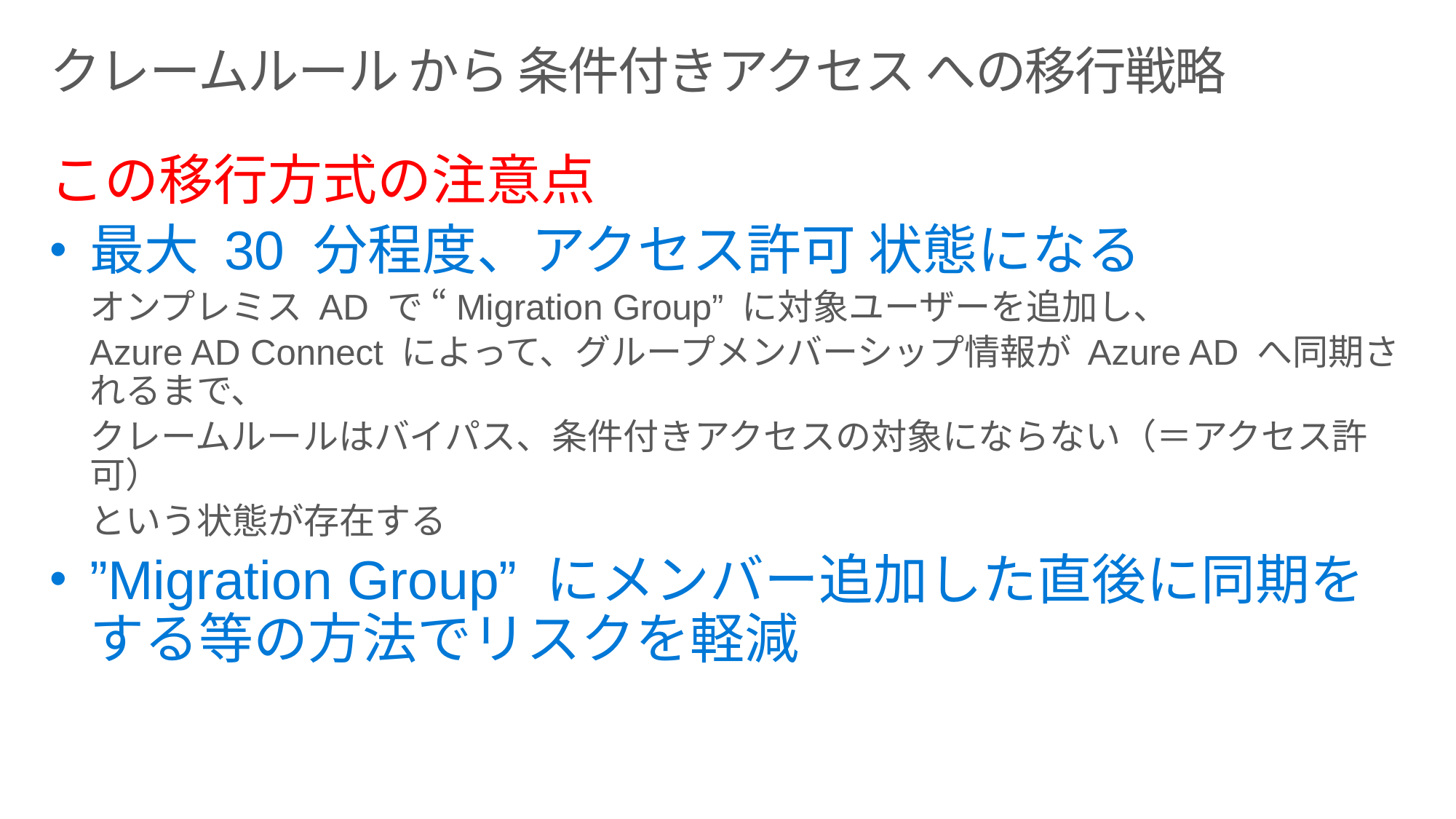

# クレームルール から 条件付きアクセス への移行戦略
この移行方式の注意点
最大 30 分程度、アクセス許可 状態になる
オンプレミス AD で “Migration Group” に対象ユーザーを追加し、
Azure AD Connect によって、グループメンバーシップ情報が Azure AD へ同期されるまで、
クレームルールはバイパス、条件付きアクセスの対象にならない（＝アクセス許可）
という状態が存在する
”Migration Group” にメンバー追加した直後に同期をする等の方法でリスクを軽減